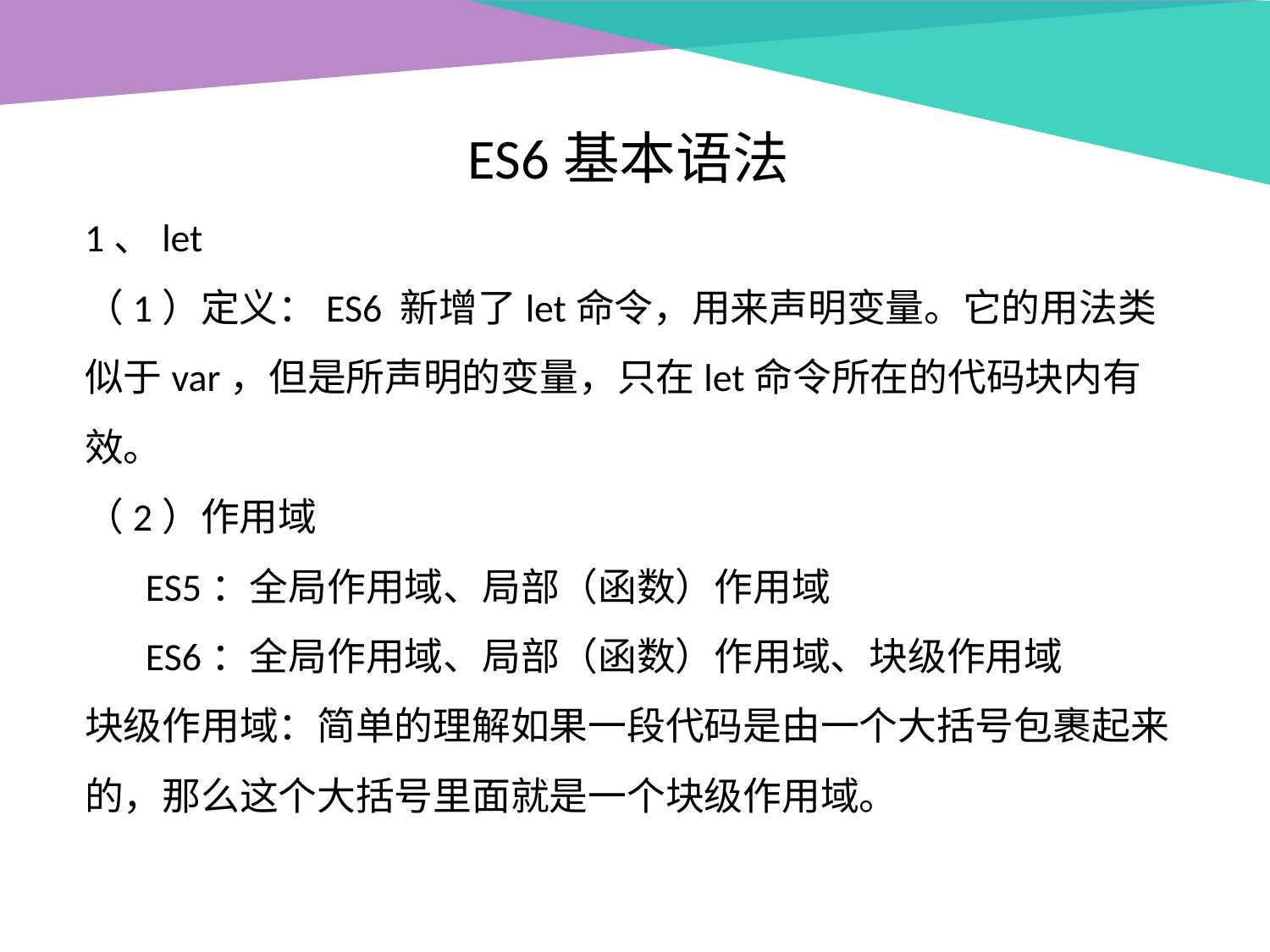

ES6基本语法
1、let
（1）定义：ES6 新增了let命令，用来声明变量。它的用法类似于var，但是所声明的变量，只在let命令所在的代码块内有效。
（2）作用域
       ES5：全局作用域、局部（函数）作用域
       ES6：全局作用域、局部（函数）作用域、块级作用域
块级作用域：简单的理解如果一段代码是由一个大括号包裹起来的，那么这个大括号里面就是一个块级作用域。